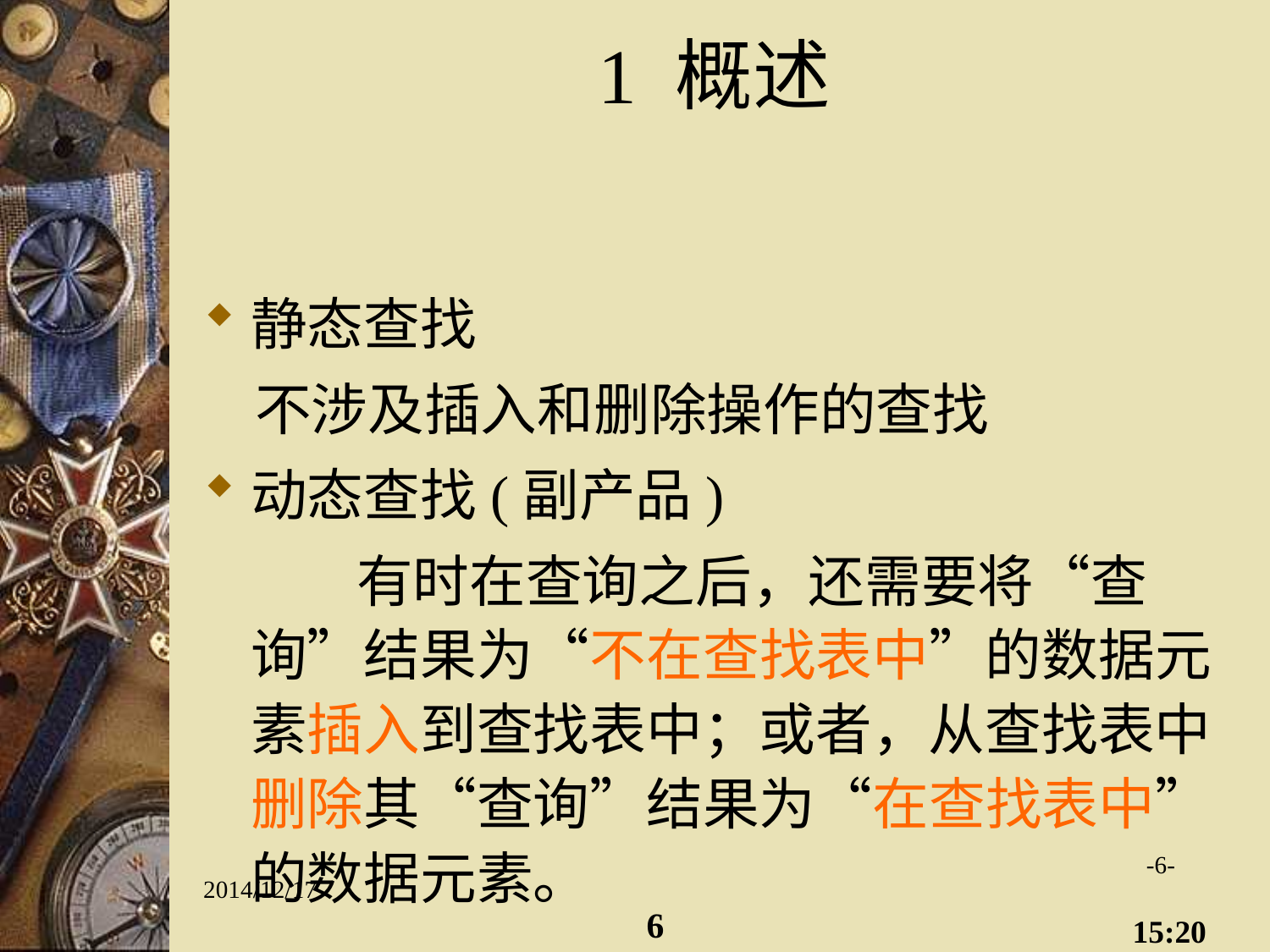

# 1 概述
静态查找
   不涉及插入和删除操作的查找
动态查找(副产品)
           有时在查询之后，还需要将“查询”结果为“不在查找表中”的数据元素插入到查找表中；或者，从查找表中删除其“查询”结果为“在查找表中”的数据元素。

-6-
2014/12/17